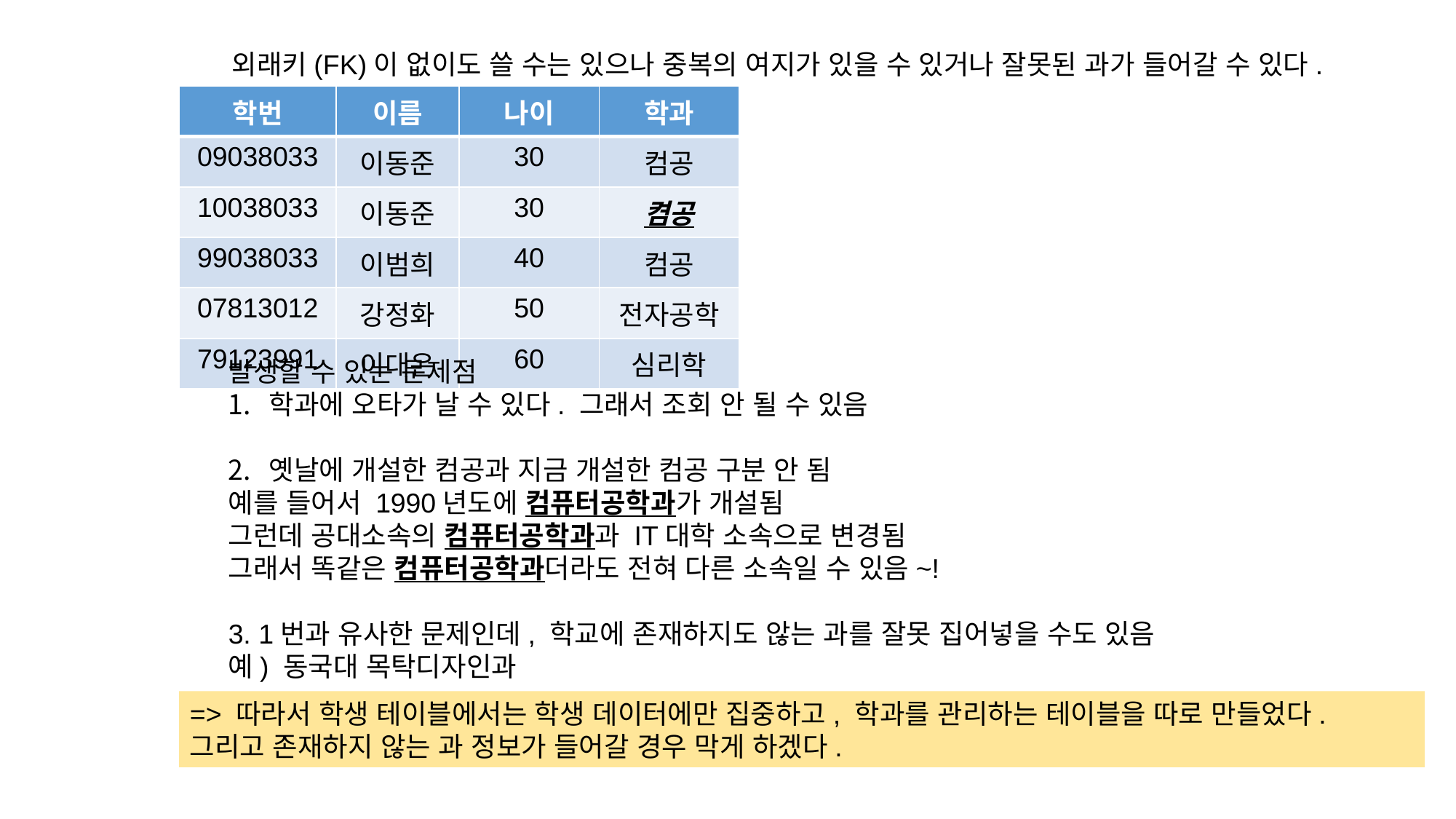

외래키(FK)이 없이도 쓸 수는 있으나 중복의 여지가 있을 수 있거나 잘못된 과가 들어갈 수 있다.
| 학번 | 이름 | 나이 | 학과 |
| --- | --- | --- | --- |
| 09038033 | 이동준 | 30 | 컴공 |
| 10038033 | 이동준 | 30 | 켬공 |
| 99038033 | 이범희 | 40 | 컴공 |
| 07813012 | 강정화 | 50 | 전자공학 |
| 79123991 | 이대은 | 60 | 심리학 |
발생할 수 있는 문제점
학과에 오타가 날 수 있다. 그래서 조회 안 될 수 있음

옛날에 개설한 컴공과 지금 개설한 컴공 구분 안 됨
예를 들어서 1990년도에 컴퓨터공학과가 개설됨
그런데 공대소속의 컴퓨터공학과과 IT대학 소속으로 변경됨
그래서 똑같은 컴퓨터공학과더라도 전혀 다른 소속일 수 있음~!

3. 1번과 유사한 문제인데, 학교에 존재하지도 않는 과를 잘못 집어넣을 수도 있음
예) 동국대 목탁디자인과
=> 따라서 학생 테이블에서는 학생 데이터에만 집중하고, 학과를 관리하는 테이블을 따로 만들었다. 그리고 존재하지 않는 과 정보가 들어갈 경우 막게 하겠다.